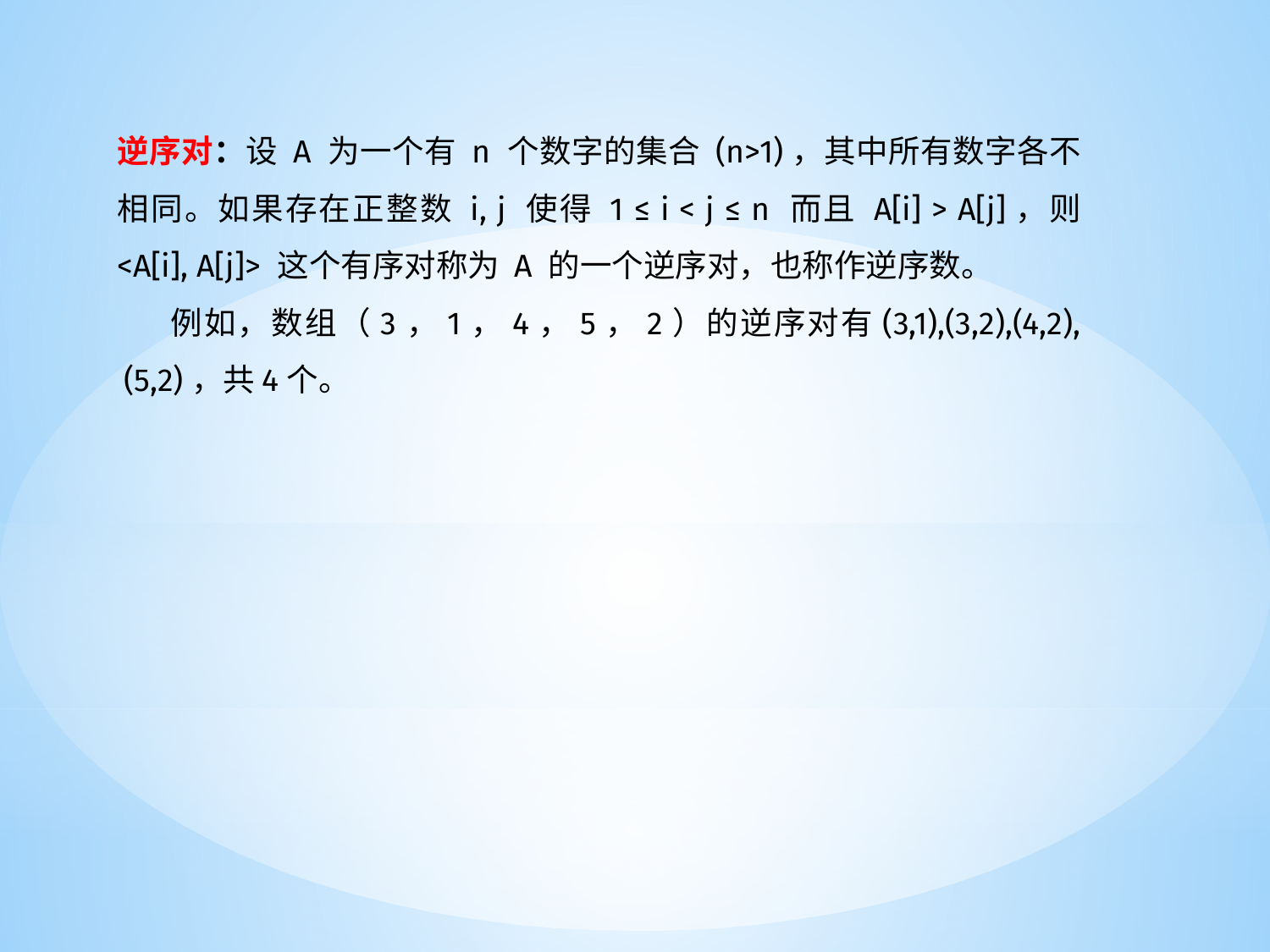

逆序对：设 A 为一个有 n 个数字的集合 (n>1)，其中所有数字各不相同。如果存在正整数 i, j 使得 1 ≤ i < j ≤ n 而且 A[i] > A[j]，则 <A[i], A[j]> 这个有序对称为 A 的一个逆序对，也称作逆序数。
    例如，数组（3，1，4，5，2）的逆序对有(3,1),(3,2),(4,2),(5,2)，共4个。